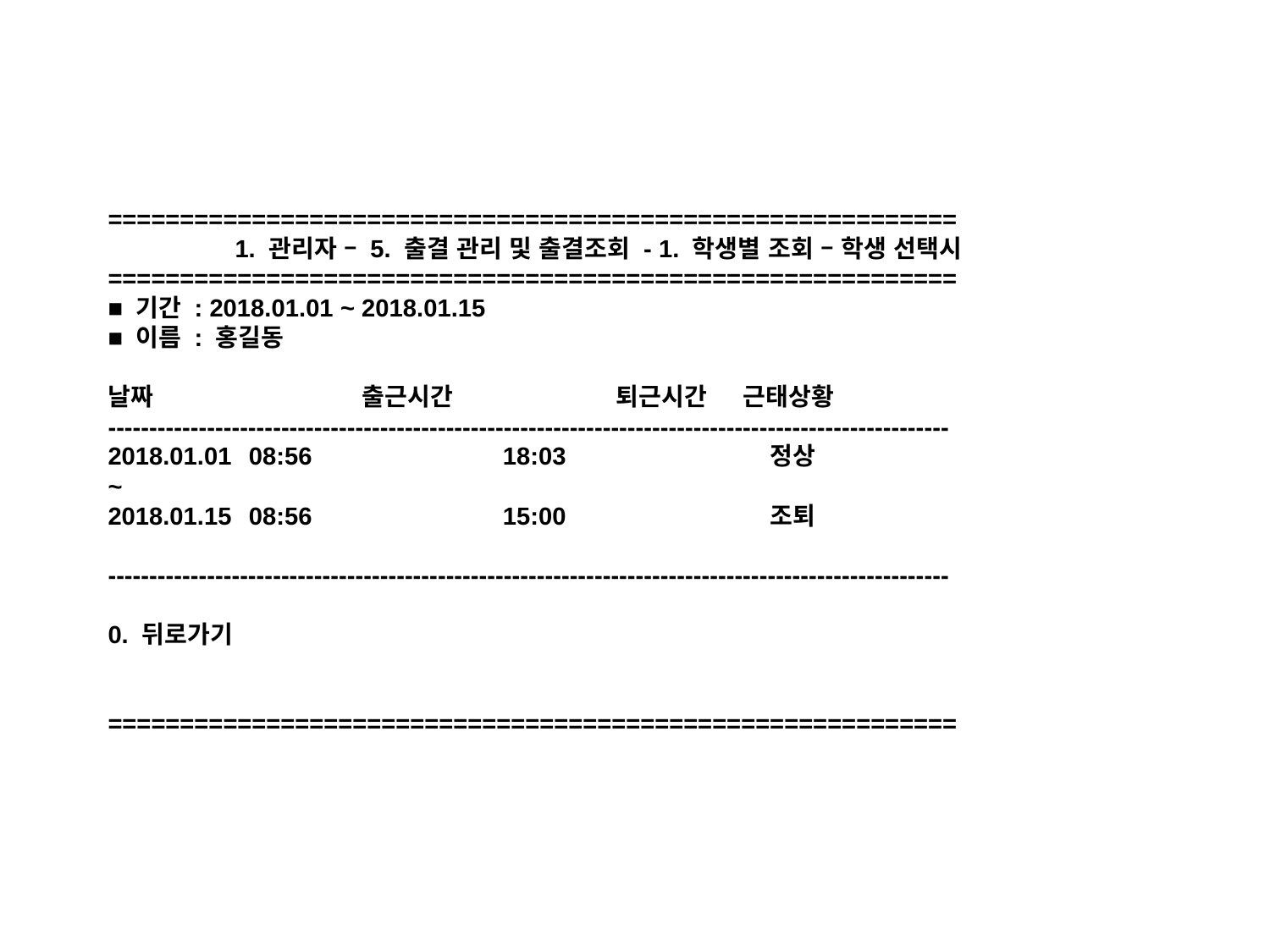

# =========================================================== 1. 관리자 – 5. 출결 관리 및 출결조회 - 1. 학생별 조회 – 학생 선택시 =========================================================== ■ 기간 : 2018.01.01 ~ 2018.01.15 ■ 이름 : 홍길동 날짜		출근시간		퇴근시간     	근태상황 ------------------------------------------------------------------------------------------------------ 2018.01.01	  08:56		  18:03		   정상 ~ 2018.01.15	  08:56		  15:00		   조퇴 ------------------------------------------------------------------------------------------------------ 0. 뒤로가기 ===========================================================